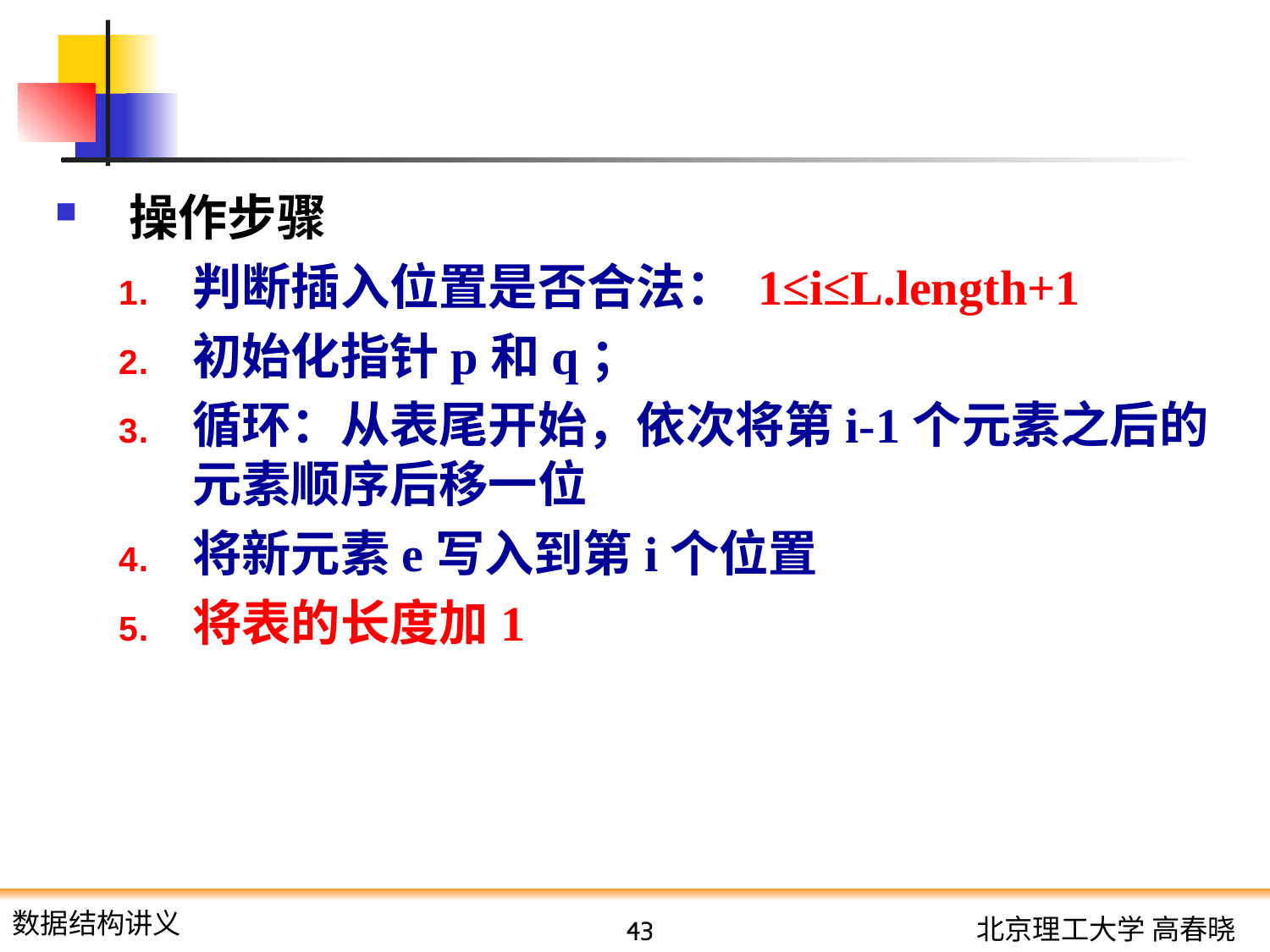

#
操作步骤
判断插入位置是否合法： 1≤i≤L.length+1
初始化指针p和q；
循环：从表尾开始，依次将第i-1个元素之后的元素顺序后移一位
将新元素e写入到第i个位置
将表的长度加1
43